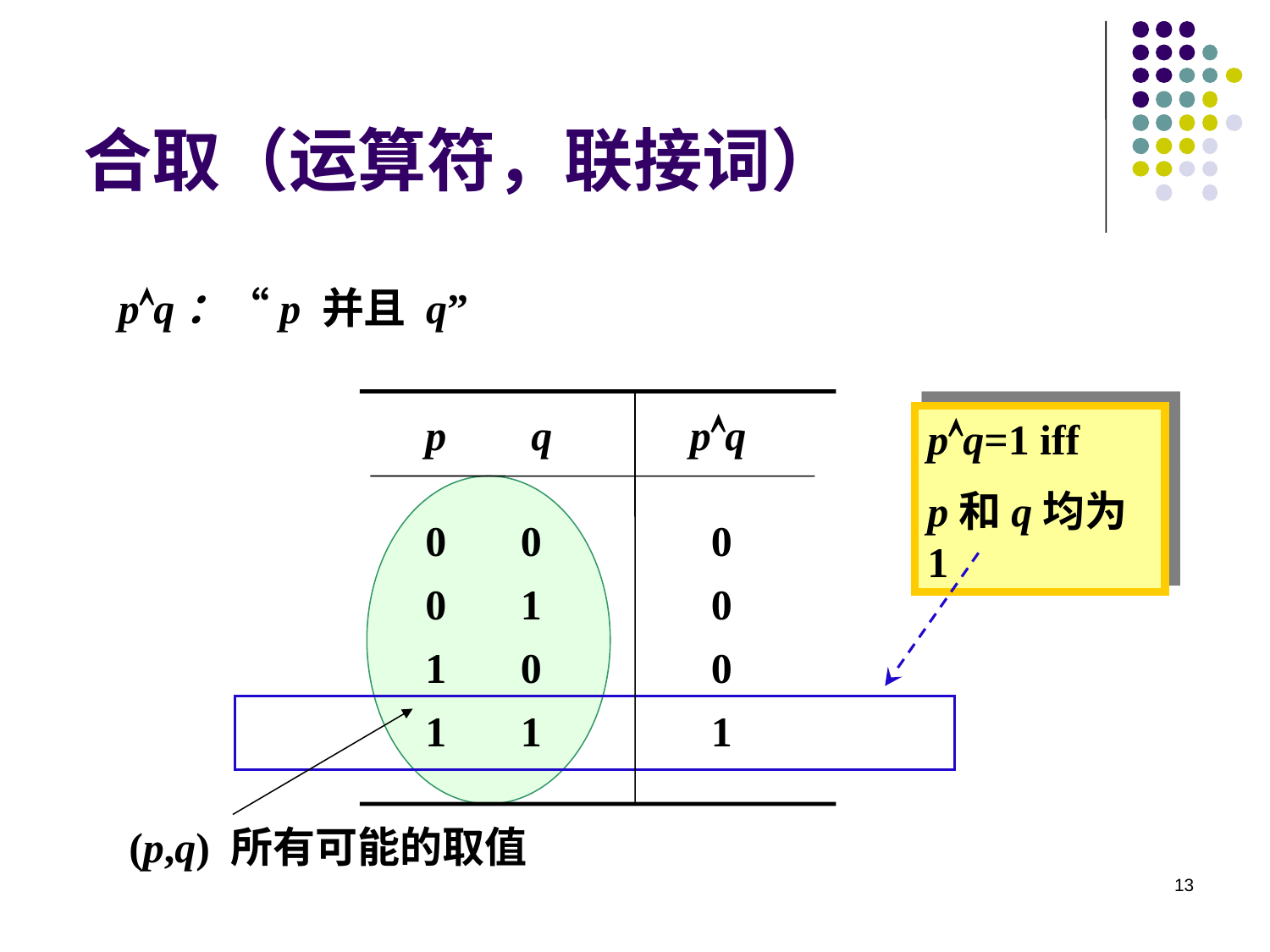

合取（运算符，联接词）
p∧q：“p 并且 q”

p        q
p∧q
p∧q=1 iff
p和q均为1

0       0
0       1
1       0
1       1

0
0
0
1

 (p,q) 所有可能的取值
13